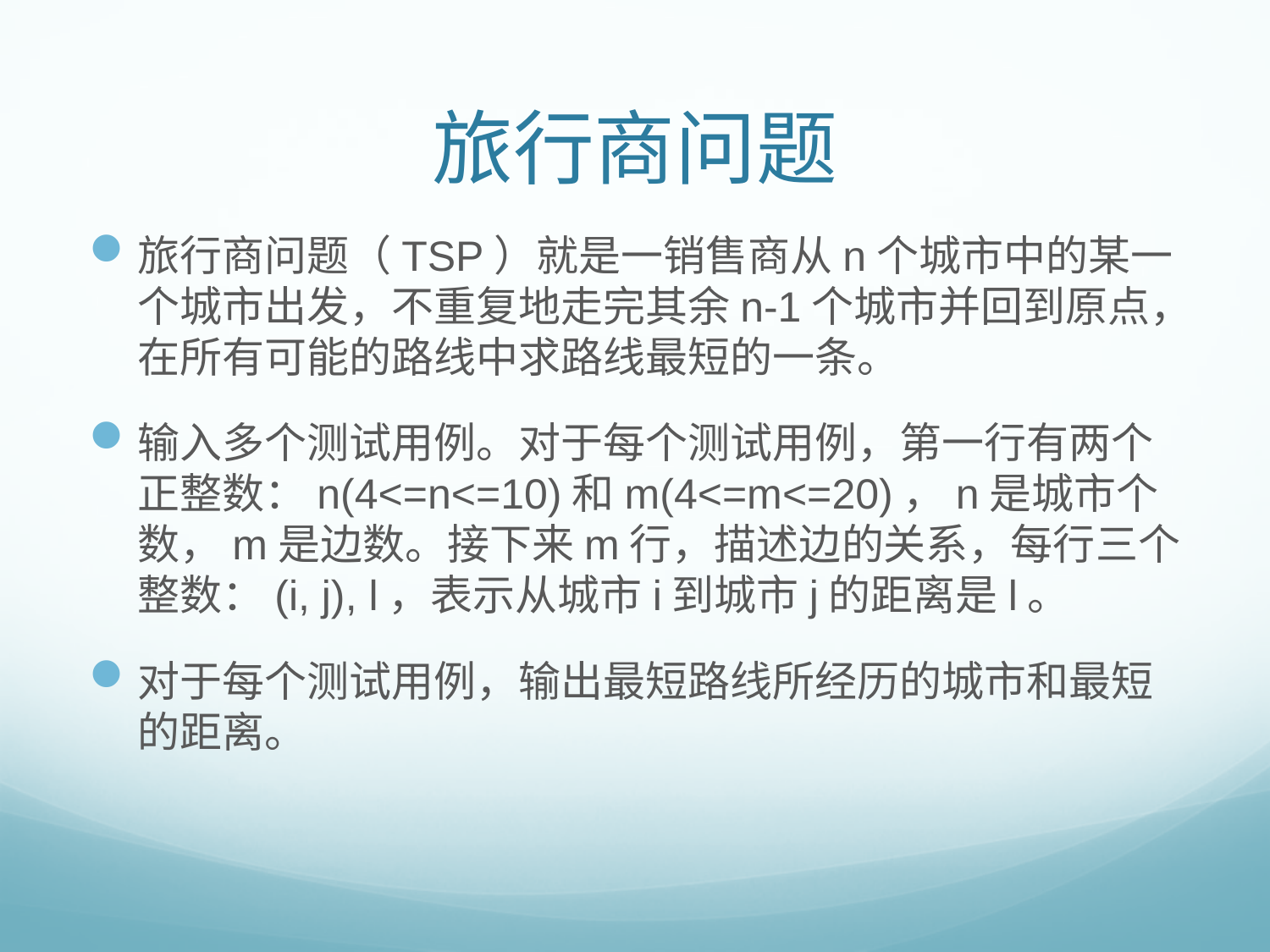

# 旅行商问题
旅行商问题（TSP）就是一销售商从n个城市中的某一个城市出发，不重复地走完其余n-1个城市并回到原点，在所有可能的路线中求路线最短的一条。
输入多个测试用例。对于每个测试用例，第一行有两个正整数：n(4<=n<=10)和m(4<=m<=20)，n是城市个数，m是边数。接下来m行，描述边的关系，每行三个整数：(i, j), l，表示从城市i到城市j的距离是l。
对于每个测试用例，输出最短路线所经历的城市和最短的距离。